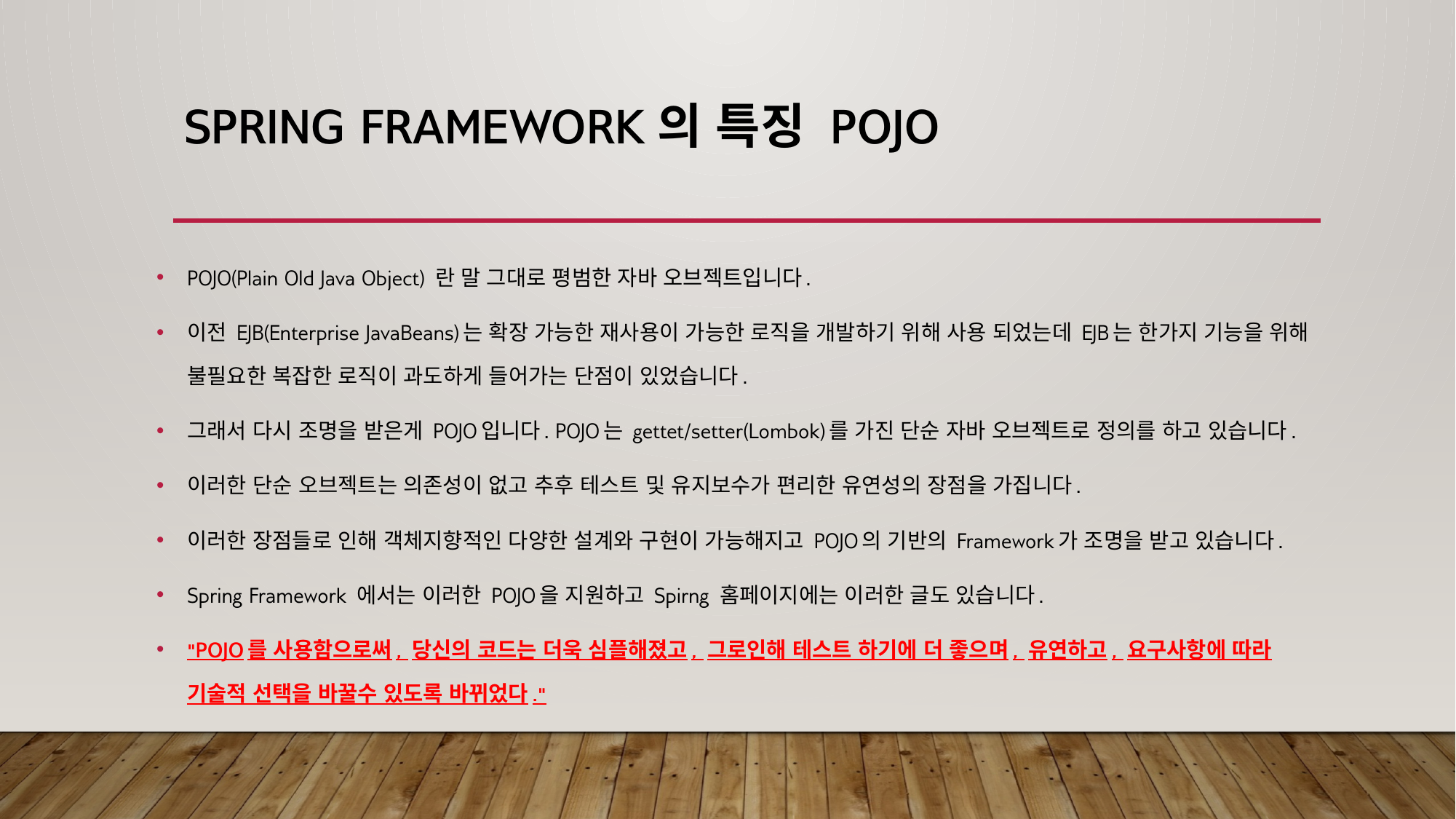

# Spring Framework의 특징 POJO
POJO(Plain Old Java Object) 란 말 그대로 평범한 자바 오브젝트입니다.
이전 EJB(Enterprise JavaBeans)는 확장 가능한 재사용이 가능한 로직을 개발하기 위해 사용 되었는데 EJB는 한가지 기능을 위해 불필요한 복잡한 로직이 과도하게 들어가는 단점이 있었습니다.
그래서 다시 조명을 받은게 POJO입니다. POJO는 gettet/setter(Lombok)를 가진 단순 자바 오브젝트로 정의를 하고 있습니다.
이러한 단순 오브젝트는 의존성이 없고 추후 테스트 및 유지보수가 편리한 유연성의 장점을 가집니다.
이러한 장점들로 인해 객체지향적인 다양한 설계와 구현이 가능해지고 POJO의 기반의 Framework가 조명을 받고 있습니다.
Spring Framework 에서는 이러한 POJO을 지원하고 Spirng 홈페이지에는 이러한 글도 있습니다.
"POJO를 사용함으로써, 당신의 코드는 더욱 심플해졌고, 그로인해 테스트 하기에 더 좋으며, 유연하고, 요구사항에 따라 기술적 선택을 바꿀수 있도록 바뀌었다."